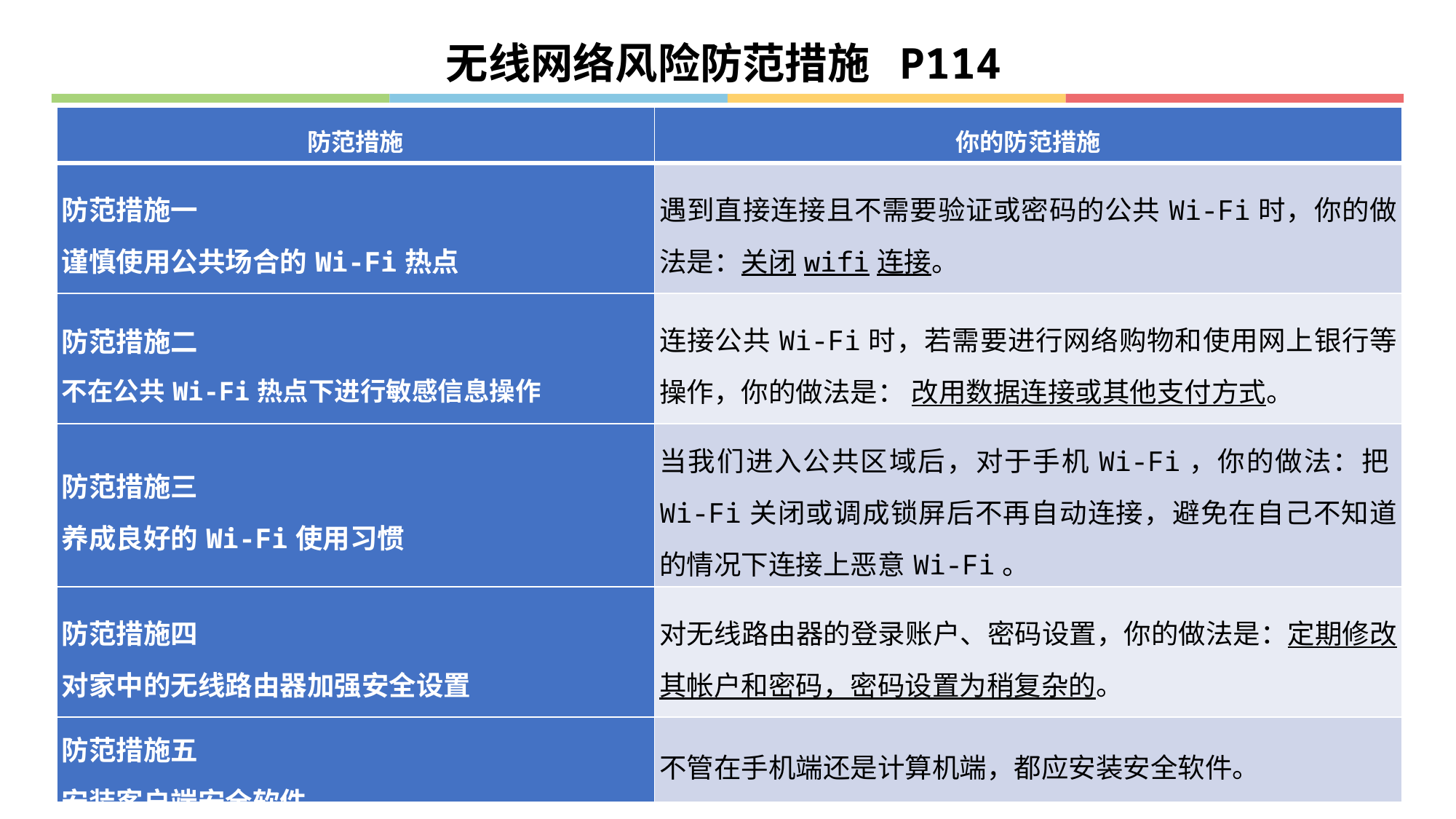

无线网络风险防范措施  P114
| 防范措施 | 你的防范措施 |
| --- | --- |
| 防范措施一 谨慎使用公共场合的Wi-Fi热点 | 遇到直接连接且不需要验证或密码的公共Wi-Fi时，你的做法是：关闭wifi连接。 |
| 防范措施二 不在公共Wi-Fi热点下进行敏感信息操作 | 连接公共Wi-Fi时，若需要进行网络购物和使用网上银行等操作，你的做法是： 改用数据连接或其他支付方式。 |
| 防范措施三 养成良好的Wi-Fi使用习惯 | 当我们进入公共区域后，对于手机Wi-Fi，你的做法：把Wi-Fi关闭或调成锁屏后不再自动连接，避免在自己不知道的情况下连接上恶意Wi-Fi。 |
| 防范措施四 对家中的无线路由器加强安全设置 | 对无线路由器的登录账户、密码设置，你的做法是：定期修改其帐户和密码，密码设置为稍复杂的。 |
| 防范措施五 安装客户端安全软件 | 不管在手机端还是计算机端，都应安装安全软件。 |